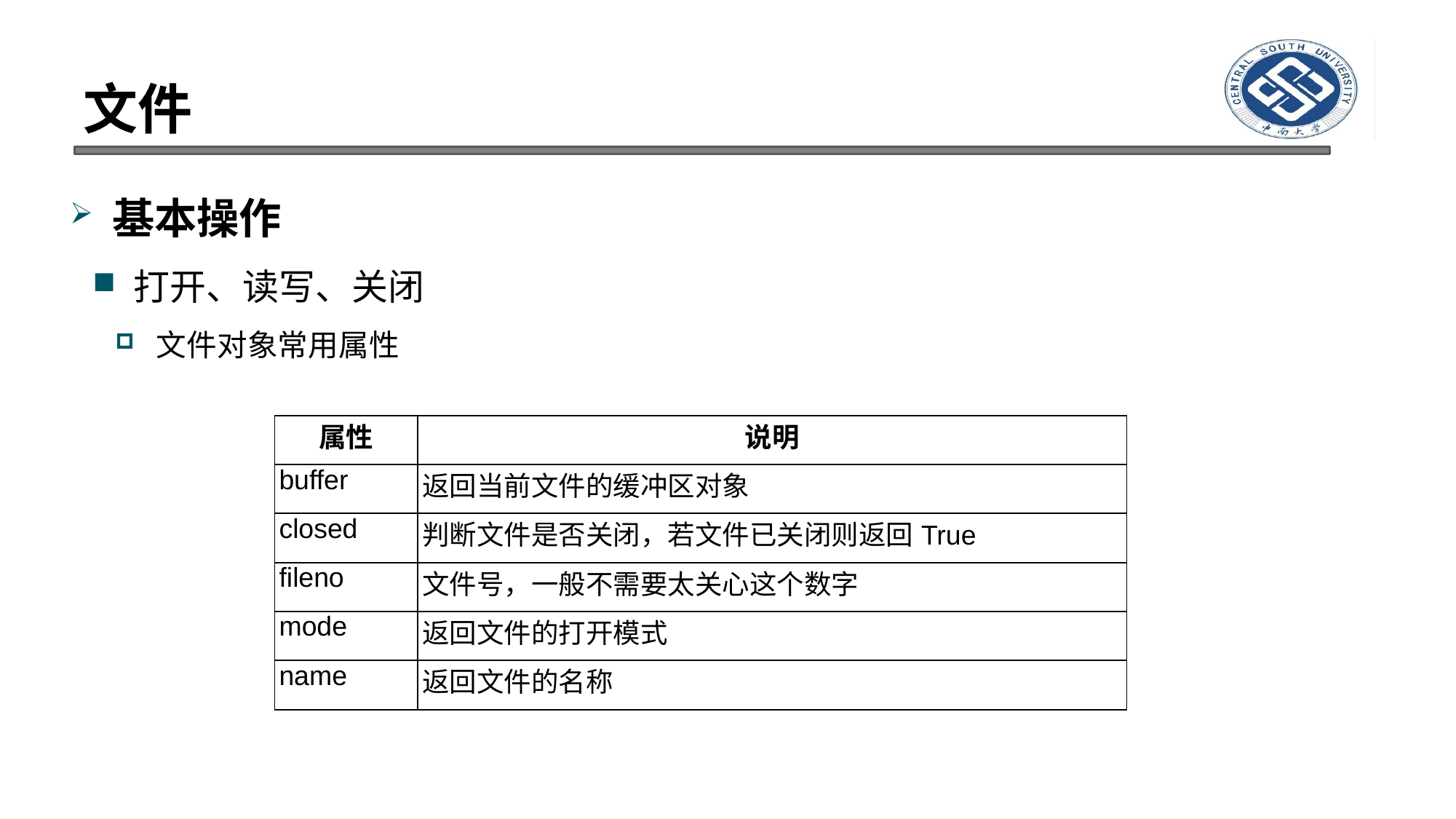

# 文件
基本操作
打开、读写、关闭
文件对象常用属性

| 属性 | 说明 |
| --- | --- |
| buffer | 返回当前文件的缓冲区对象 |
| closed | 判断文件是否关闭，若文件已关闭则返回True |
| fileno | 文件号，一般不需要太关心这个数字 |
| mode | 返回文件的打开模式 |
| name | 返回文件的名称 |